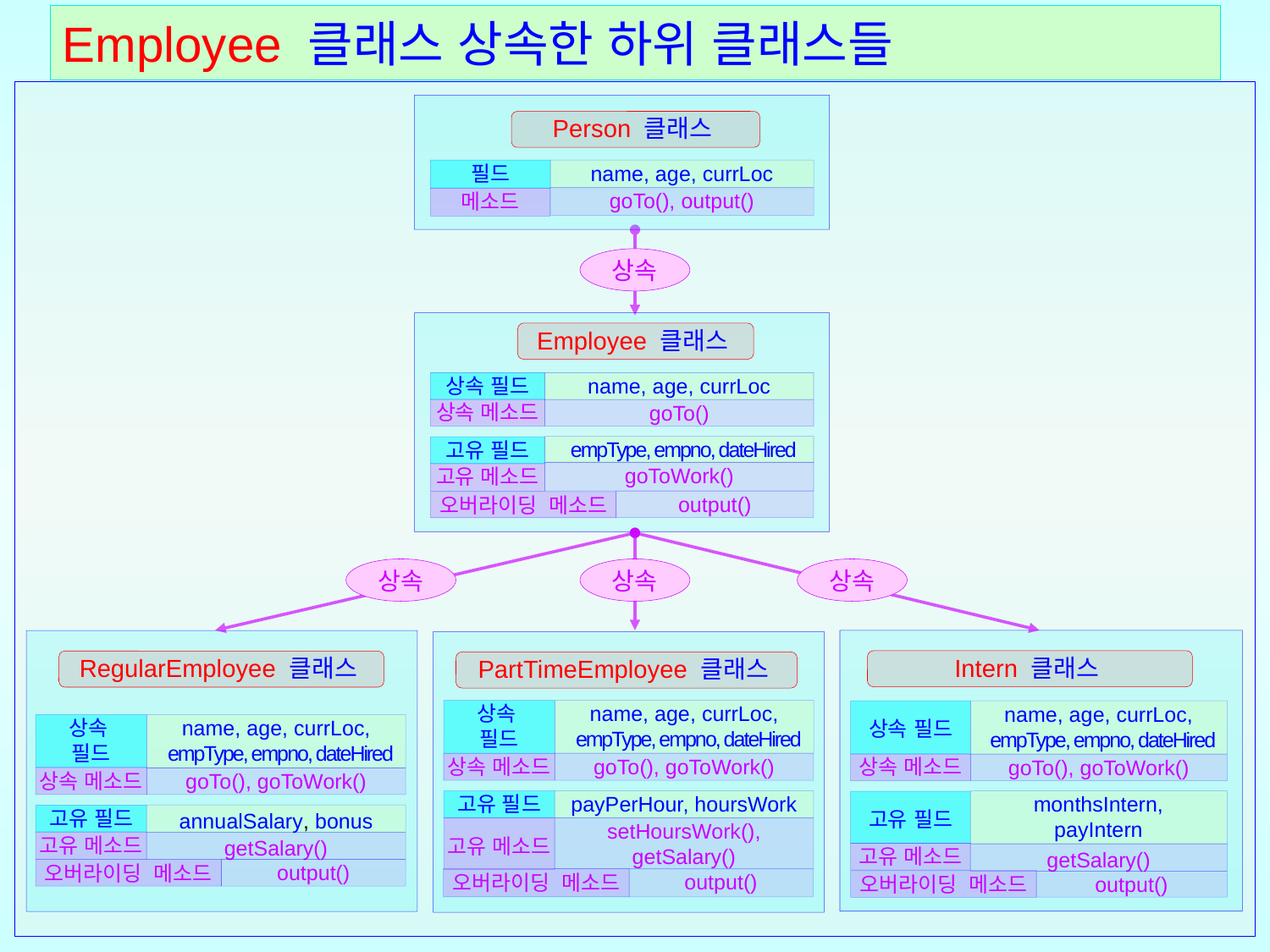

# Employee 클래스 상속한 하위 클래스들

Person 클래스
name, age, currLoc
필드
goTo(), output()
메소드
상속

Employee 클래스
상속 필드
name, age, currLoc
상속 메소드
goTo()
empType, empno, dateHired
고유 필드
goToWork()
고유 메소드
output()
오버라이딩  메소드
상속
상속
상속

Intern 클래스
RegularEmployee 클래스
PartTimeEmployee 클래스
상속
필드
name, age, currLoc,
empType, empno, dateHired

상속 필드
name, age, currLoc,
empType, empno, dateHired

상속
필드
name, age, currLoc,
empType, empno, dateHired

goTo(), goToWork()
상속 메소드
상속 메소드
goTo(), goToWork()
상속 메소드
goTo(), goToWork()
payPerHour, hoursWork

고유 필드
monthsIntern,
payIntern

고유 필드
annualSalary, bonus
고유 필드
고유 메소드
setHoursWork(), getSalary()
고유 메소드
getSalary()
고유 메소드
getSalary()
오버라이딩  메소드
output()
오버라이딩  메소드
output()
오버라이딩  메소드
output()